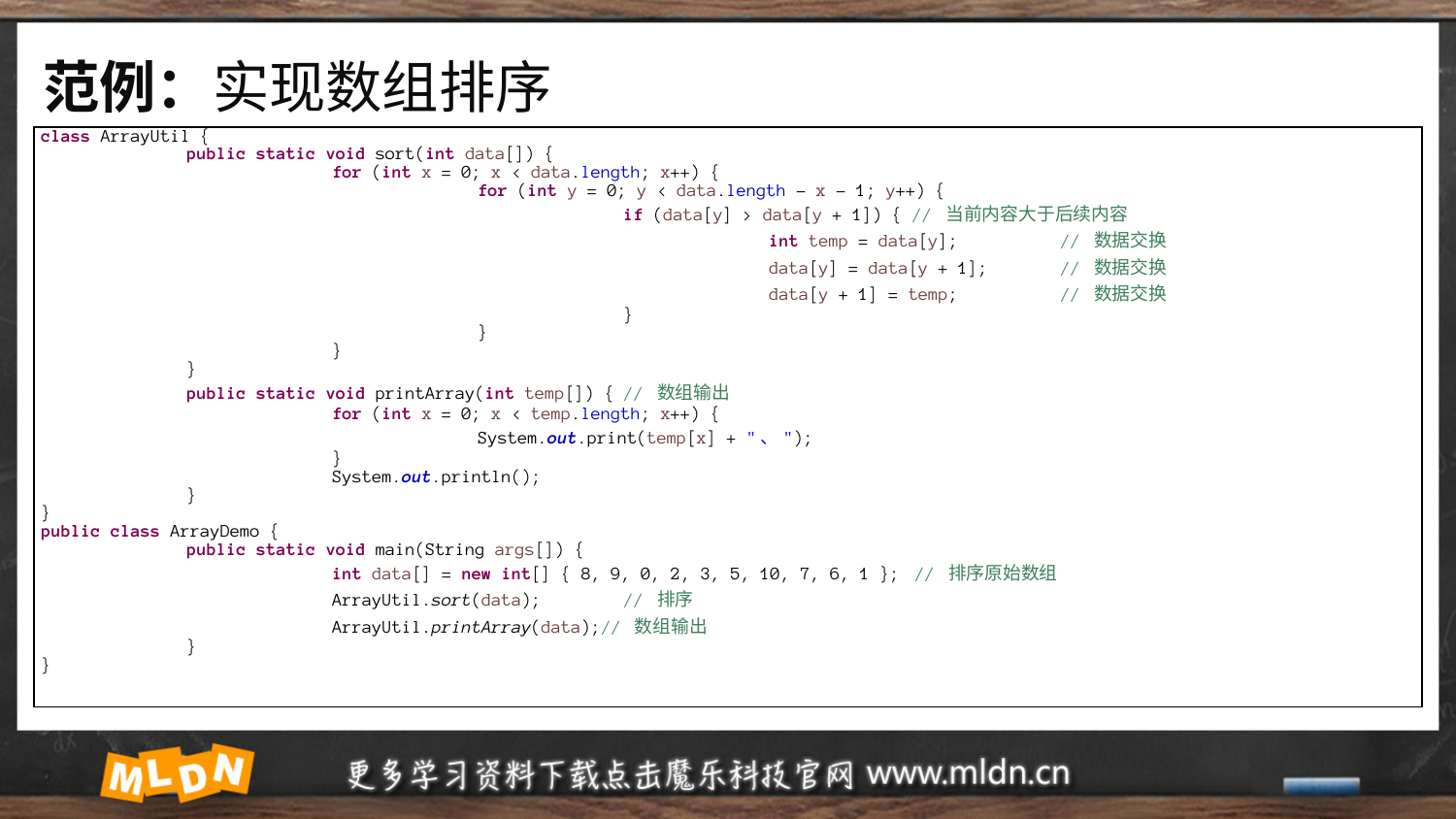

# 范例：实现数组排序
| class ArrayUtil { public static void sort(int data[]) { for (int x = 0; x < data.length; x++) { for (int y = 0; y < data.length - x - 1; y++) { if (data[y] > data[y + 1]) { // 当前内容大于后续内容 int temp = data[y]; // 数据交换 data[y] = data[y + 1]; // 数据交换 data[y + 1] = temp; // 数据交换 } } } } public static void printArray(int temp[]) { // 数组输出 for (int x = 0; x < temp.length; x++) { System.out.print(temp[x] + "、"); } System.out.println(); } } public class ArrayDemo { public static void main(String args[]) { int data[] = new int[] { 8, 9, 0, 2, 3, 5, 10, 7, 6, 1 }; // 排序原始数组 ArrayUtil.sort(data); // 排序 ArrayUtil.printArray(data);// 数组输出 } } |
| --- |